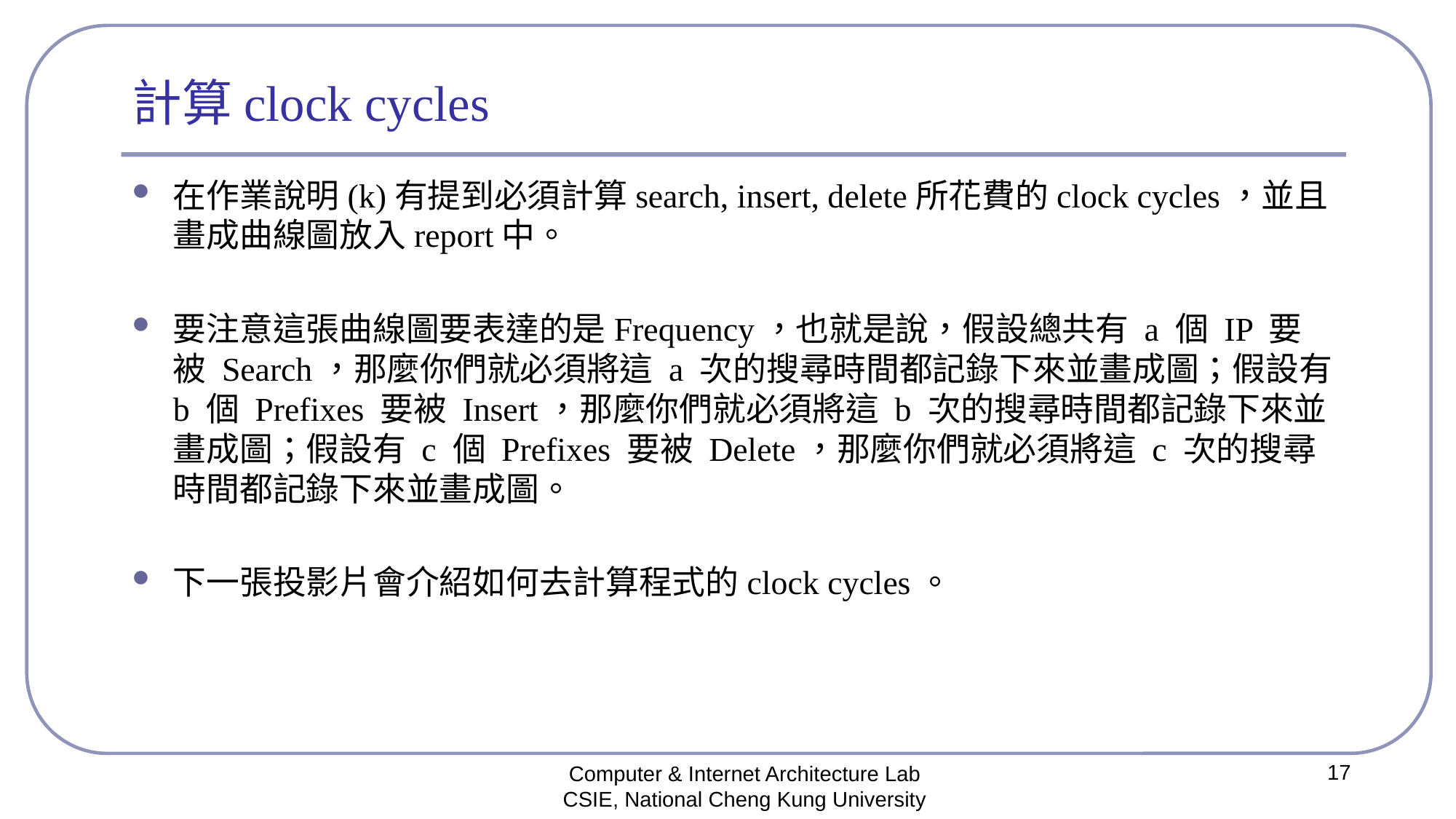

# 計算clock cycles
在作業說明(k)有提到必須計算search, insert, delete所花費的clock cycles，並且畫成曲線圖放入report中。

要注意這張曲線圖要表達的是Frequency，也就是說，假設總共有 a 個 IP 要被 Search，那麼你們就必須將這 a 次的搜尋時間都記錄下來並畫成圖；假設有 b 個 Prefixes 要被 Insert，那麼你們就必須將這 b 次的搜尋時間都記錄下來並畫成圖；假設有 c 個 Prefixes 要被 Delete，那麼你們就必須將這 c 次的搜尋時間都記錄下來並畫成圖。

下一張投影片會介紹如何去計算程式的clock cycles。

17
Computer & Internet Architecture Lab
CSIE, National Cheng Kung University